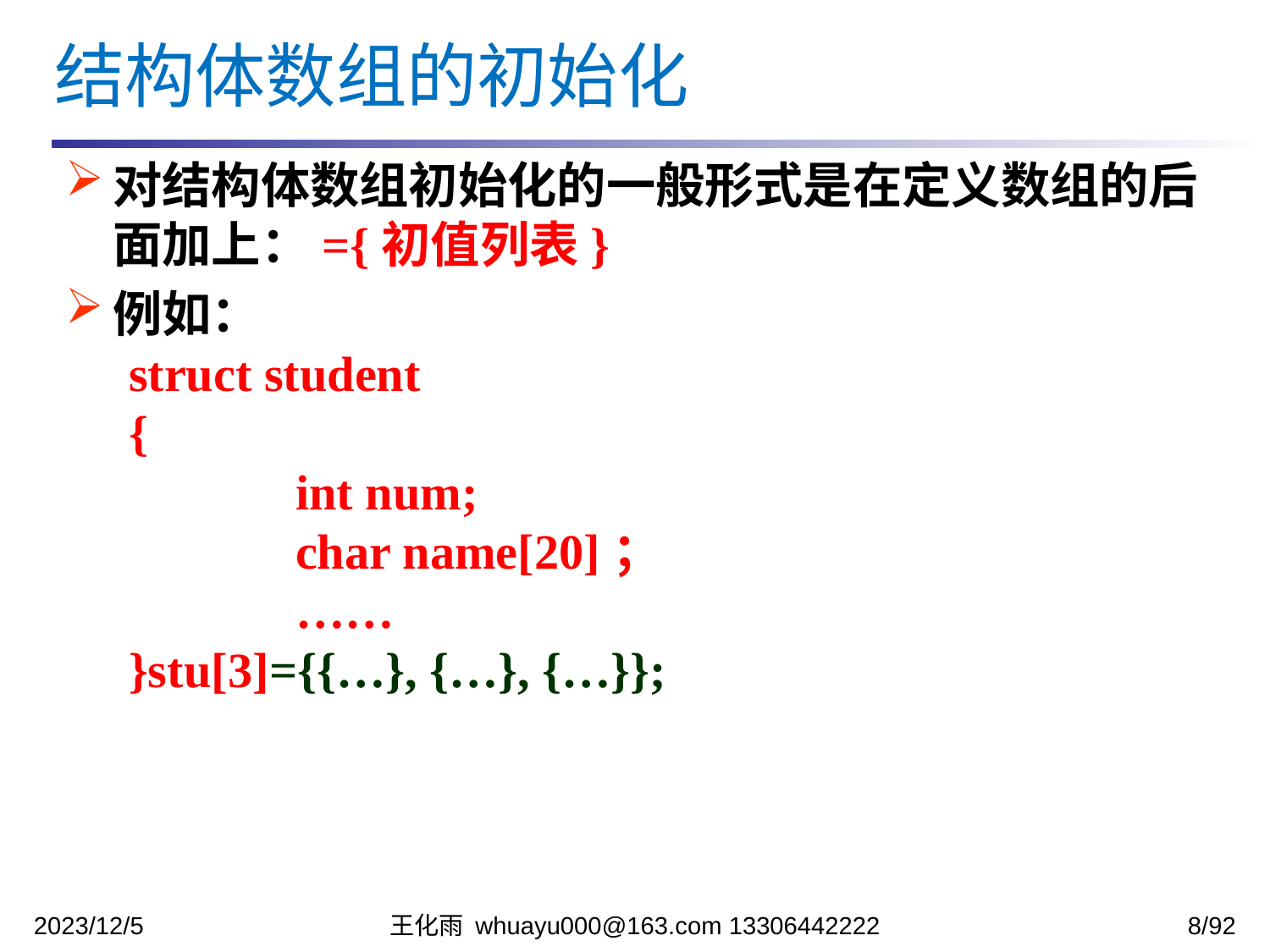

结构体数组的初始化
对结构体数组初始化的一般形式是在定义数组的后面加上：={初值列表}
例如：
struct student
{
		int num;
 		char name[20]；
		……
}stu[3]={{…}, {…}, {…}};
2023/12/5
王化雨 whuayu000@163.com 13306442222
8/92